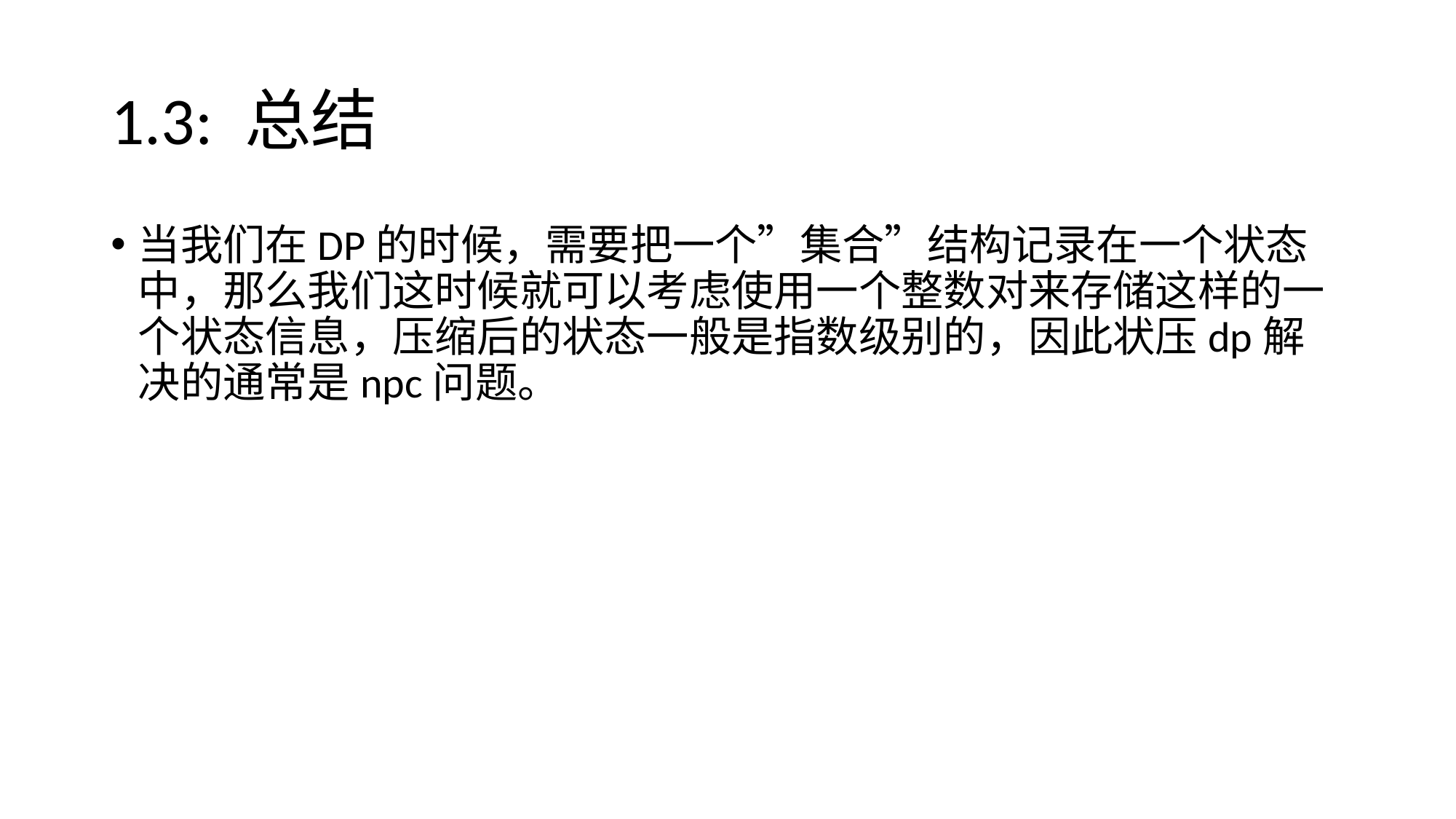

# 1.3: 总结
当我们在DP的时候，需要把一个”集合”结构记录在一个状态中，那么我们这时候就可以考虑使用一个整数对来存储这样的一个状态信息，压缩后的状态一般是指数级别的，因此状压dp解决的通常是npc问题。